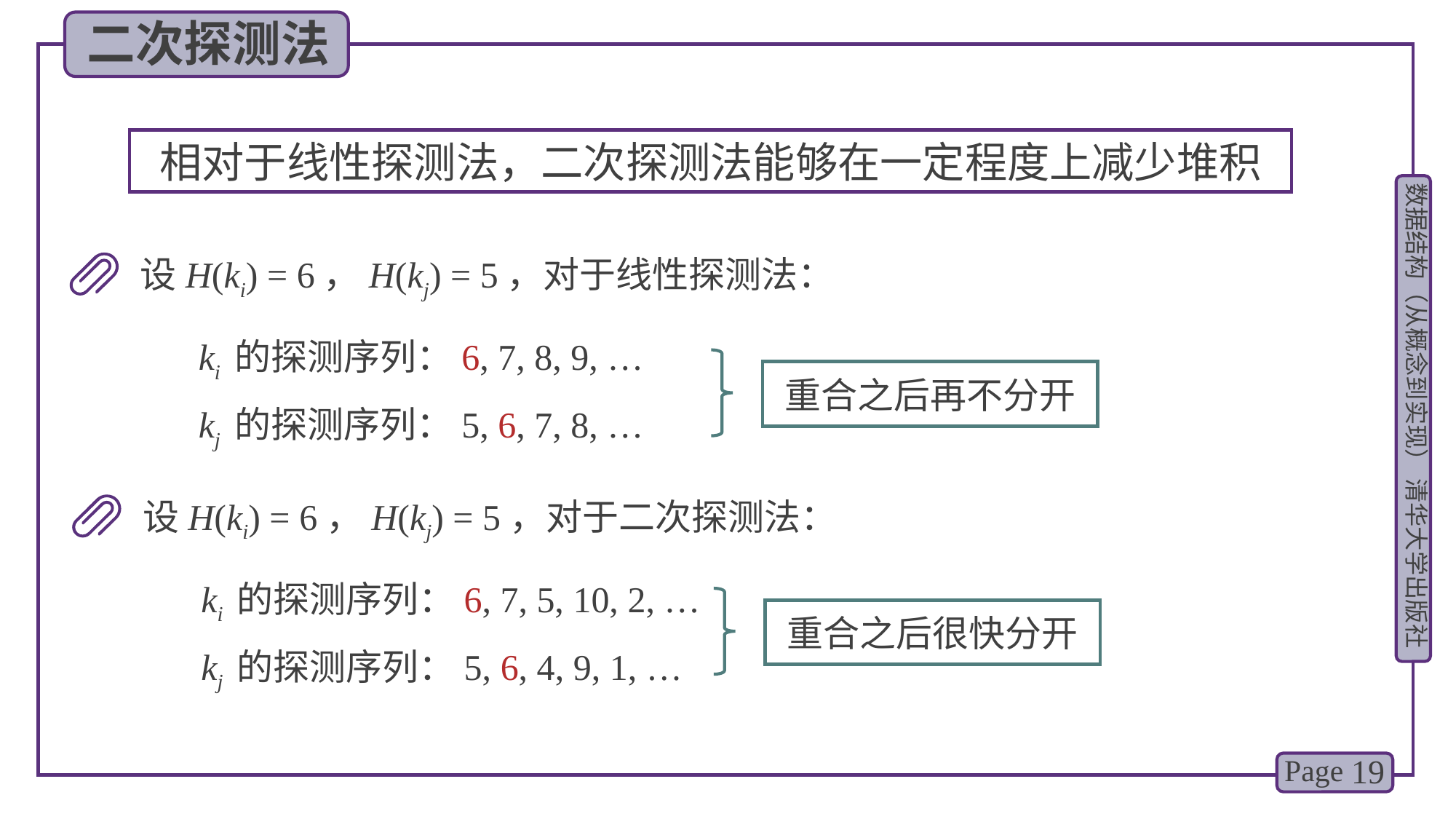

二次探测法

相对于线性探测法，二次探测法能够在一定程度上减少堆积
设H(ki) = 6，H(kj) = 5，对于线性探测法：

ki 的探测序列：6, 7, 8, 9, …
kj 的探测序列：5, 6, 7, 8, …

重合之后再不分开
设H(ki) = 6，H(kj) = 5，对于二次探测法：

ki 的探测序列：6, 7, 5, 10, 2, …
kj 的探测序列：5, 6, 4, 9, 1, …

重合之后很快分开